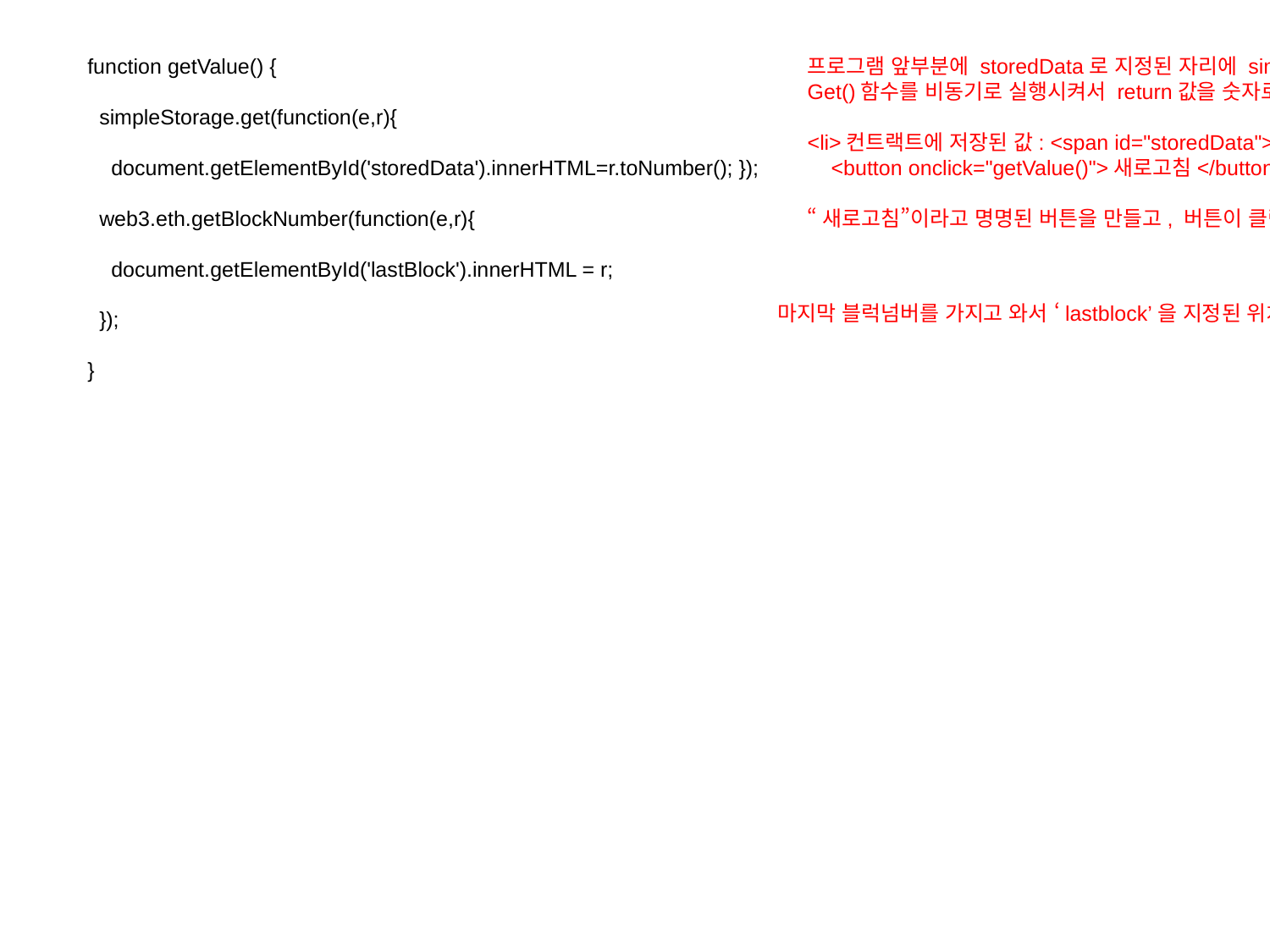

function getValue() {

  simpleStorage.get(function(e,r){

    document.getElementById('storedData').innerHTML=r.toNumber(); });

  web3.eth.getBlockNumber(function(e,r){

    document.getElementById('lastBlock').innerHTML = r;

  });

}
프로그램 앞부분에 storedData로 지정된 자리에 simpleStore라고 지정된 인스턴스에서
Get()함수를 비동기로 실행시켜서 return값을 숫자로 바꾸어 표시하라는 의미

<li>컨트랙트에 저장된 값: <span id="storedData"></span>
    <button onclick="getValue()">새로고침</button> (현재블록: <span id="lastBlock"></span>)</li>

“새로고침”이라고 명명된 버튼을 만들고, 버튼이 클릭되면 getValue() 함수를 실행시켜라.
마지막 블럭넘버를 가지고 와서 ‘lastblock’을 지정된 위치에 리턴값을 표시하라.